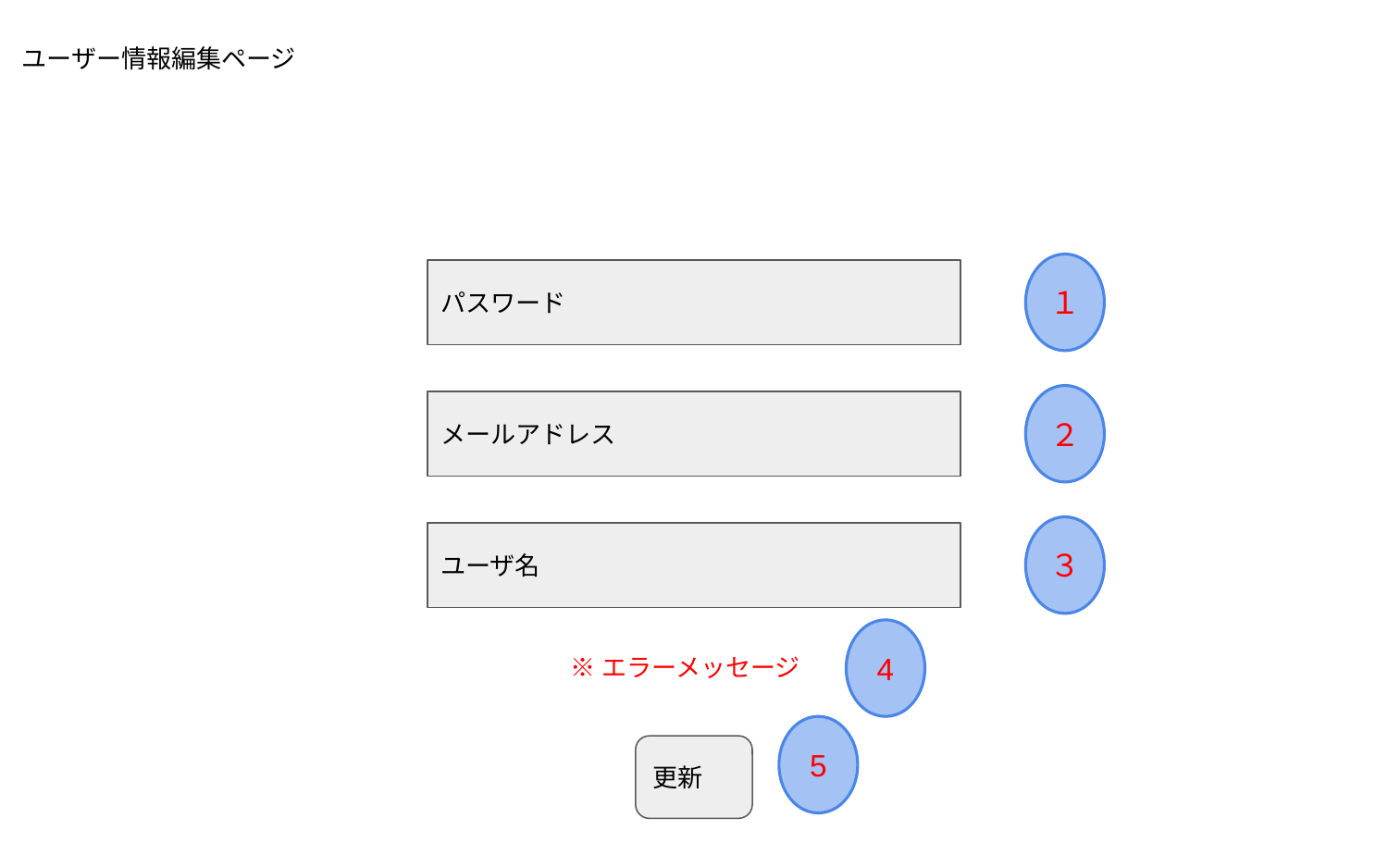

ユーザー情報編集ページ
１
パスワード
２
メールアドレス
３
ユーザ名
4
※エラーメッセージ
5
更新